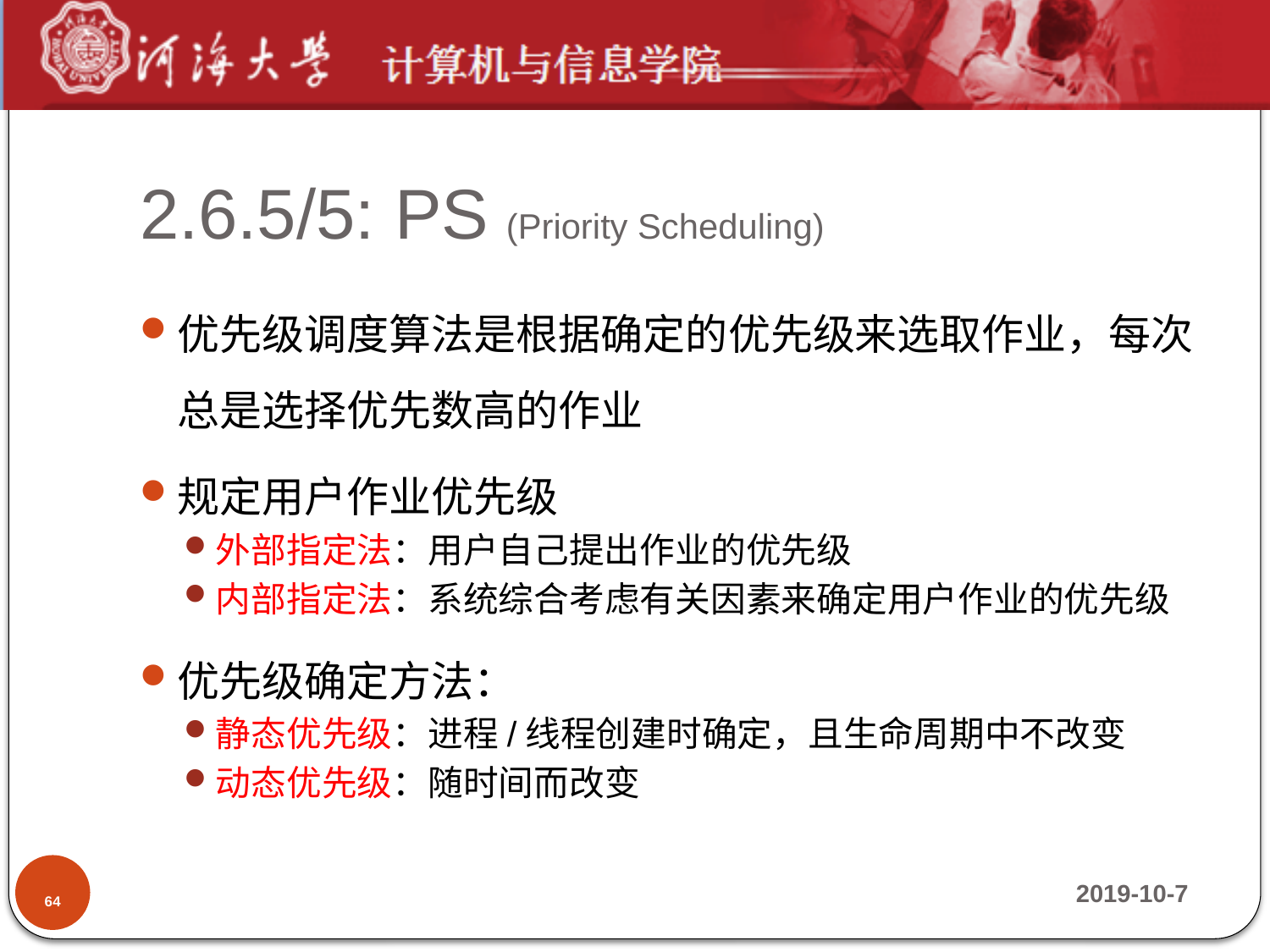

# 2.6.5/5: PS (Priority Scheduling)
优先级调度算法是根据确定的优先级来选取作业，每次总是选择优先数高的作业
规定用户作业优先级
外部指定法：用户自己提出作业的优先级
内部指定法：系统综合考虑有关因素来确定用户作业的优先级
优先级确定方法：
静态优先级：进程/线程创建时确定，且生命周期中不改变
动态优先级：随时间而改变

64
2019-10-7